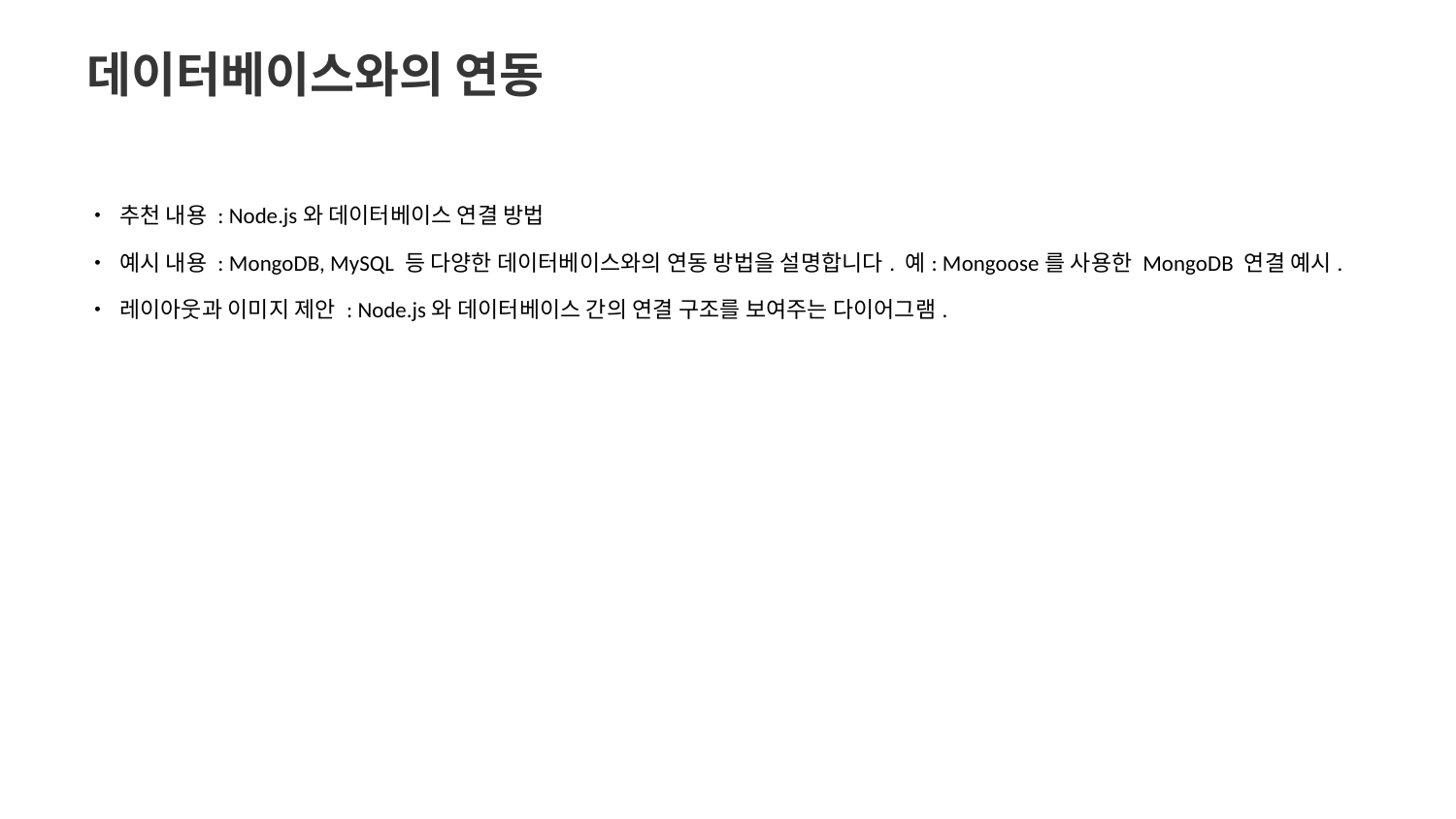

데이터베이스와의 연동
• 추천 내용 : Node.js와 데이터베이스 연결 방법
• 예시 내용 : MongoDB, MySQL 등 다양한 데이터베이스와의 연동 방법을 설명합니다. 예: Mongoose를 사용한 MongoDB 연결 예시.
• 레이아웃과 이미지 제안 : Node.js와 데이터베이스 간의 연결 구조를 보여주는 다이어그램.